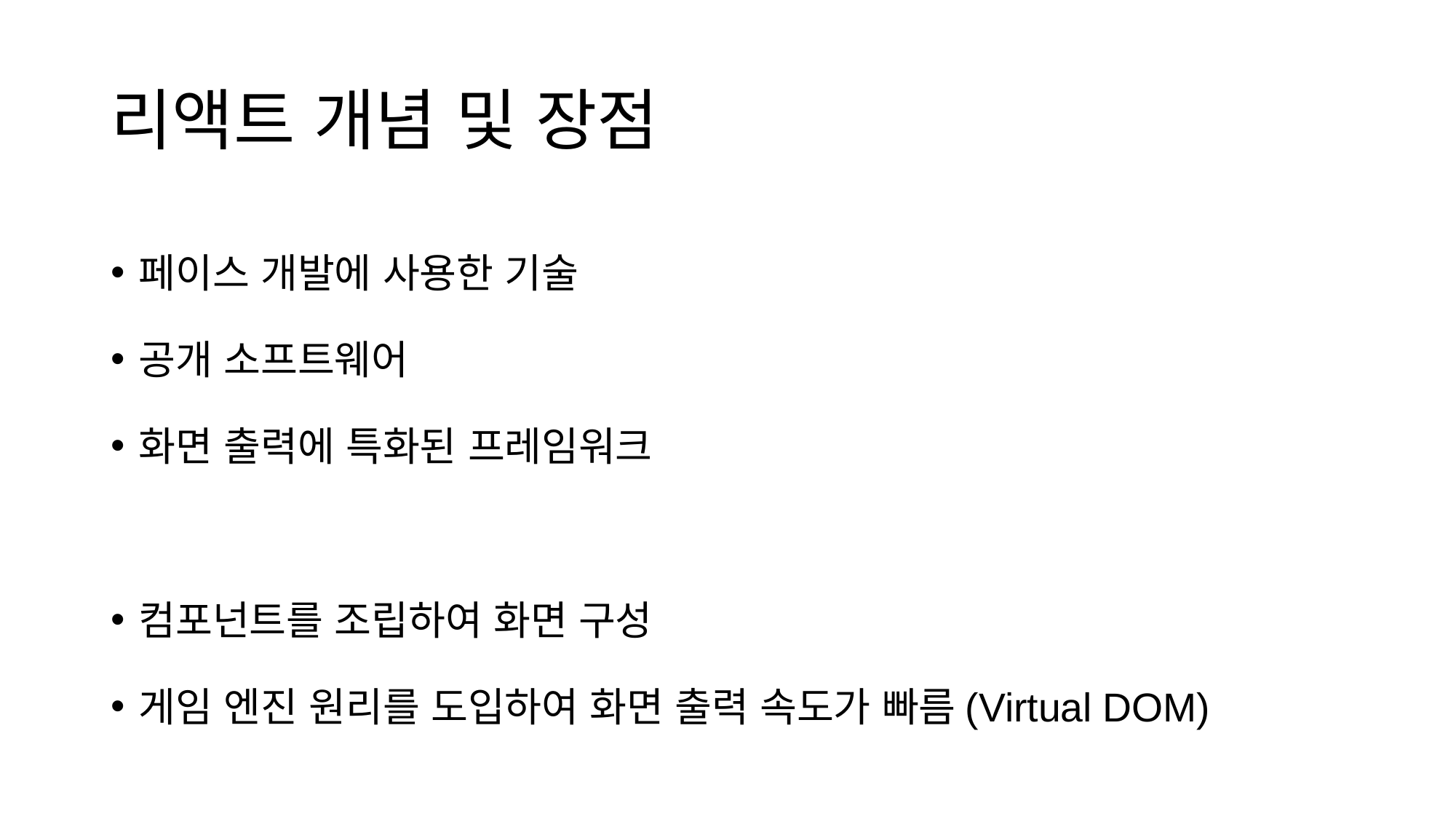

# 리액트 개념 및 장점
페이스 개발에 사용한 기술
공개 소프트웨어
화면 출력에 특화된 프레임워크

컴포넌트를 조립하여 화면 구성
게임 엔진 원리를 도입하여 화면 출력 속도가 빠름(Virtual DOM)